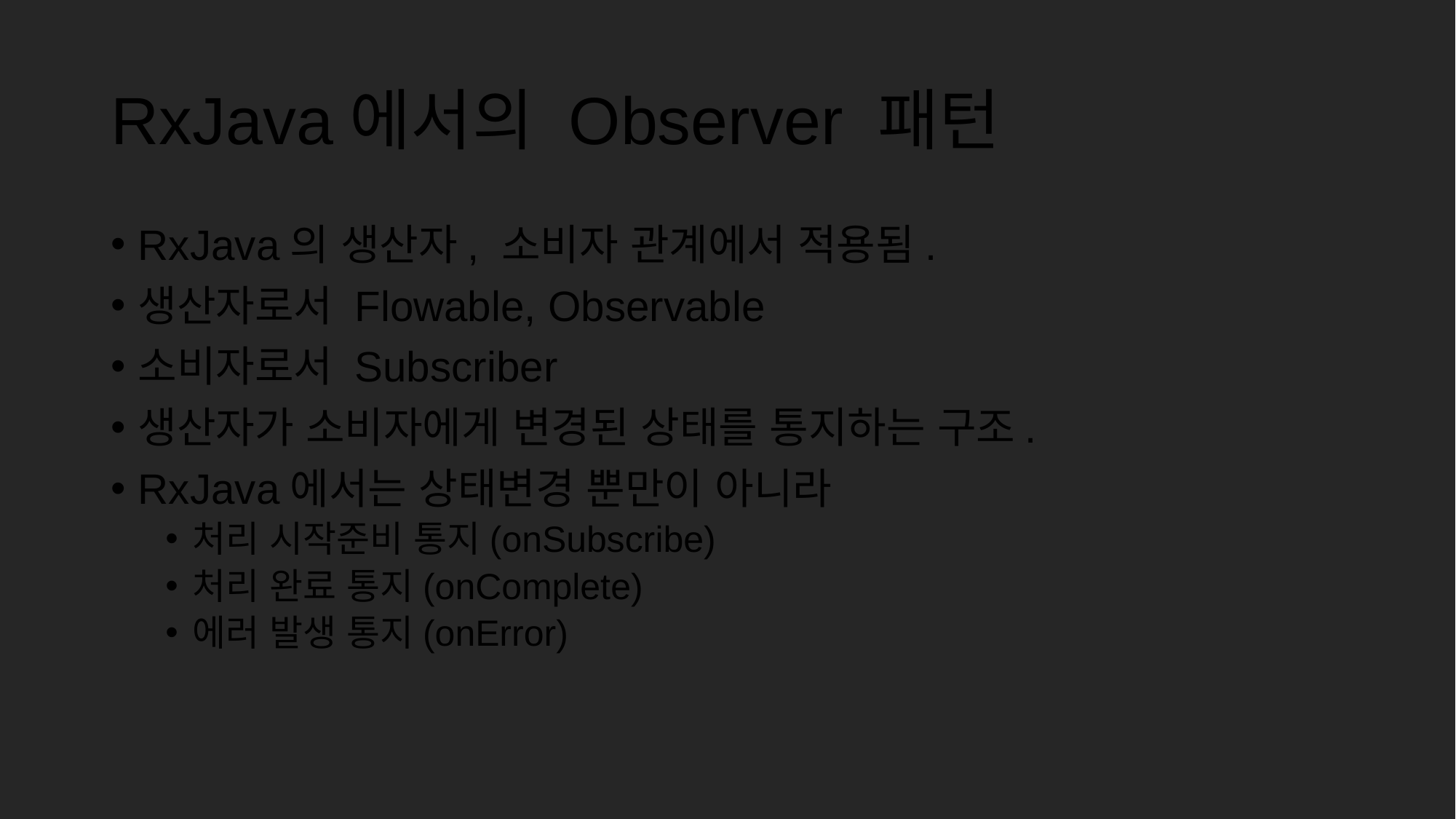

# RxJava에서의 Observer 패턴
RxJava의 생산자, 소비자 관계에서 적용됨.
생산자로서 Flowable, Observable
소비자로서 Subscriber
생산자가 소비자에게 변경된 상태를 통지하는 구조.
RxJava에서는 상태변경 뿐만이 아니라
처리 시작준비 통지(onSubscribe)
처리 완료 통지(onComplete)
에러 발생 통지(onError)